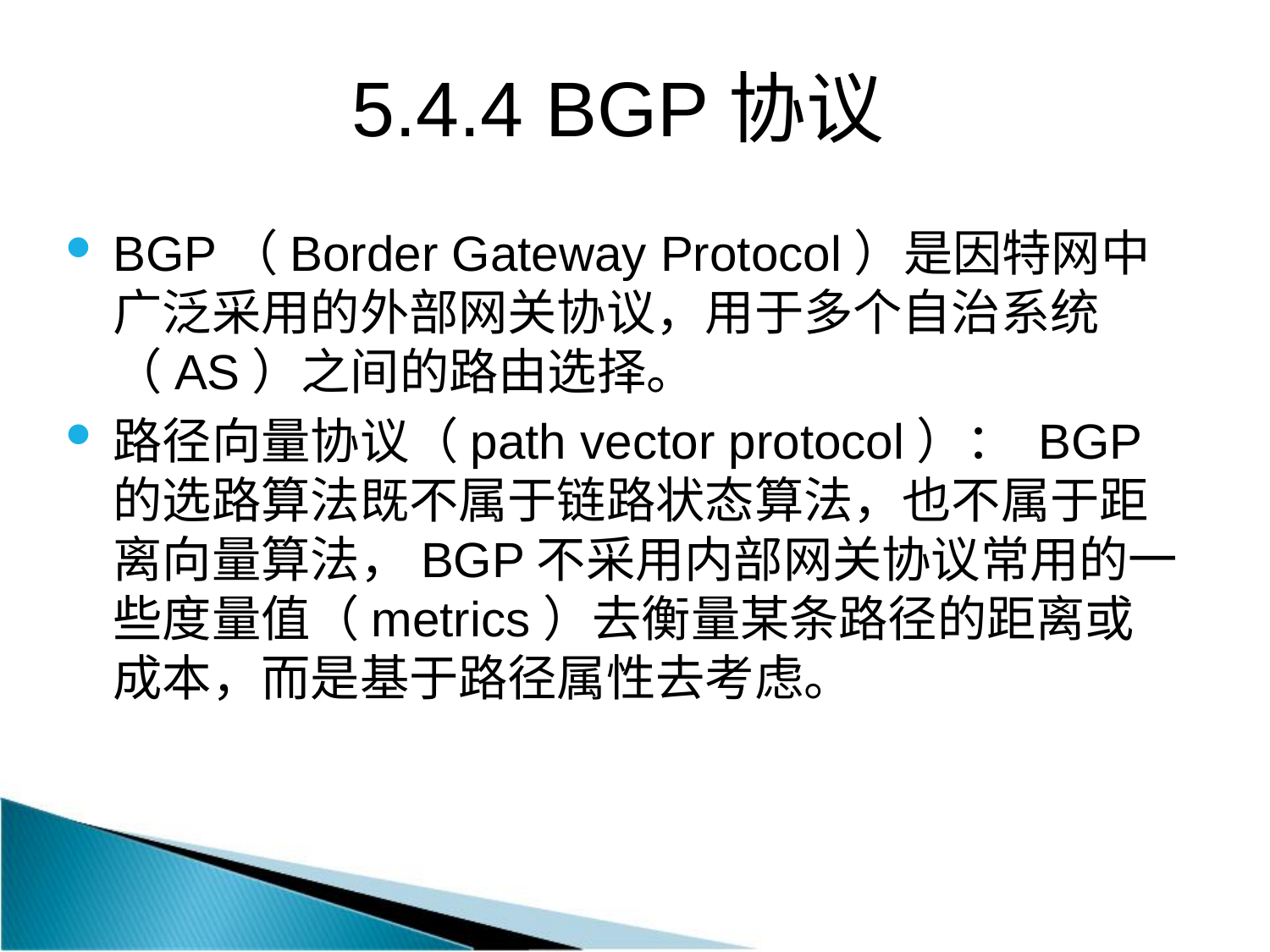

# 5.4.4 BGP协议
BGP（Border Gateway Protocol）是因特网中广泛采用的外部网关协议，用于多个自治系统（AS）之间的路由选择。
路径向量协议（path vector protocol）： BGP的选路算法既不属于链路状态算法，也不属于距离向量算法，BGP不采用内部网关协议常用的一些度量值（metrics）去衡量某条路径的距离或成本，而是基于路径属性去考虑。